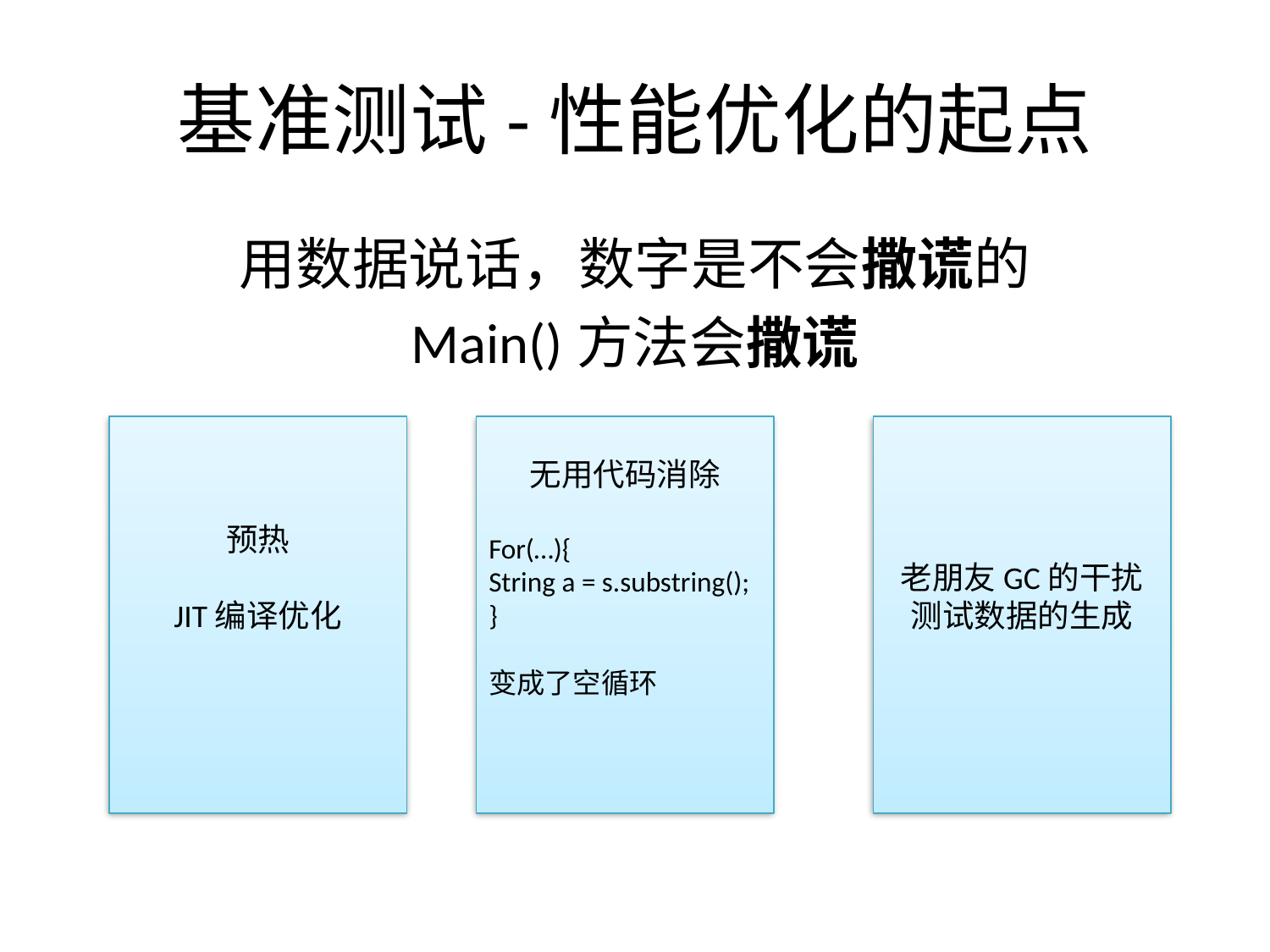

# 基准测试-性能优化的起点
用数据说话，数字是不会撒谎的
Main()方法会撒谎

预热

JIT编译优化

无用代码消除

For(…){
String a = s.substring();
}

变成了空循环

老朋友GC的干扰
测试数据的生成